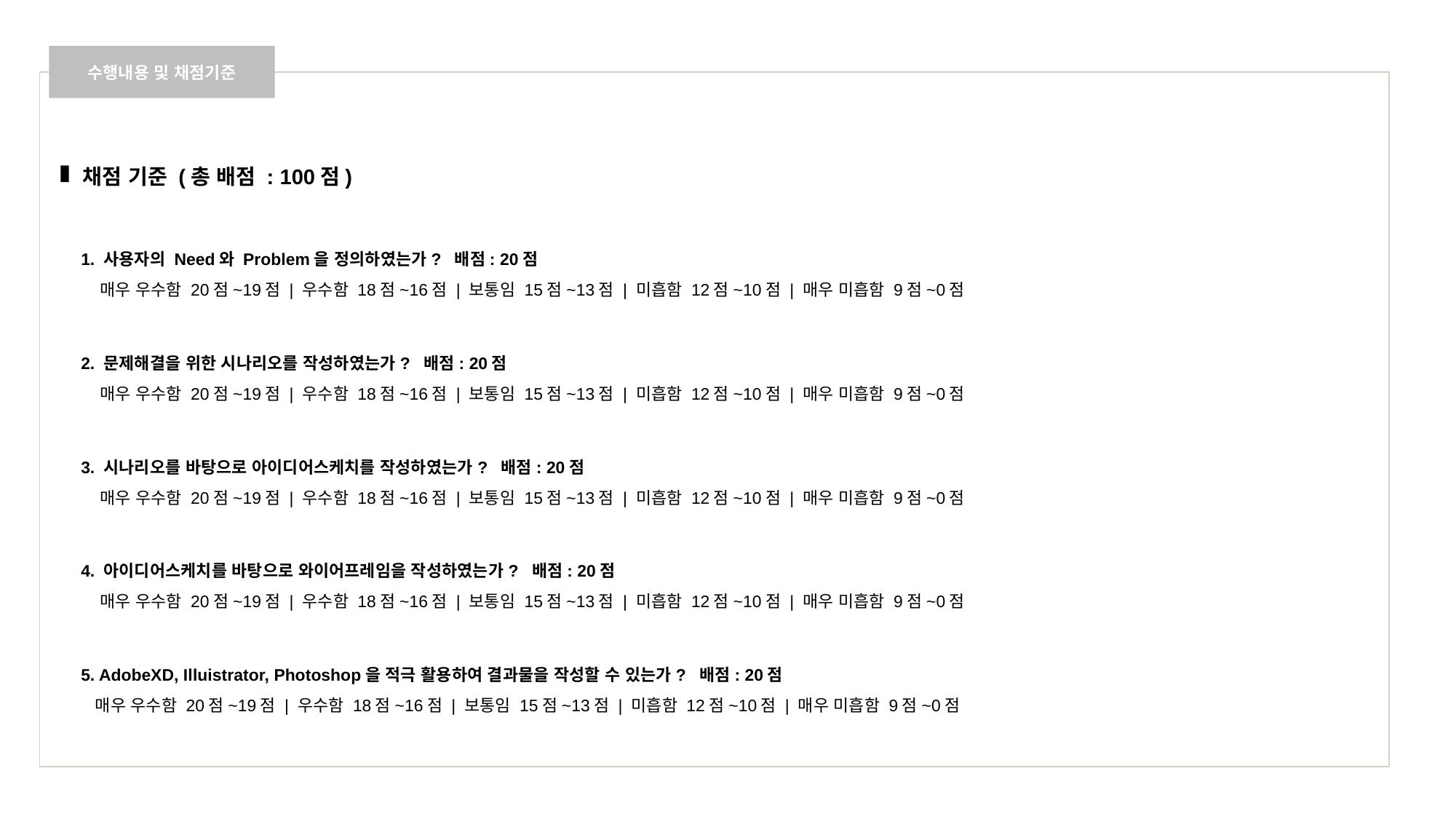

수행내용 및 채점기준

채점 기준 (총 배점 : 100점)

1. 사용자의 Need와 Problem을 정의하였는가?  배점: 20점

    매우 우수함 20점~19점 | 우수함 18점~16점 | 보통임 15점~13점 | 미흡함 12점~10점 | 매우 미흡함 9점~0점
2. 문제해결을 위한 시나리오를 작성하였는가?  배점: 20점

    매우 우수함 20점~19점 | 우수함 18점~16점 | 보통임 15점~13점 | 미흡함 12점~10점 | 매우 미흡함 9점~0점
3. 시나리오를 바탕으로 아이디어스케치를 작성하였는가?  배점: 20점

    매우 우수함 20점~19점 | 우수함 18점~16점 | 보통임 15점~13점 | 미흡함 12점~10점 | 매우 미흡함 9점~0점
4. 아이디어스케치를 바탕으로 와이어프레임을 작성하였는가?  배점: 20점

    매우 우수함 20점~19점 | 우수함 18점~16점 | 보통임 15점~13점 | 미흡함 12점~10점 | 매우 미흡함 9점~0점
5. AdobeXD, Illuistrator, Photoshop을 적극 활용하여 결과물을 작성할 수 있는가?  배점: 20점

   매우 우수함 20점~19점 | 우수함 18점~16점 | 보통임 15점~13점 | 미흡함 12점~10점 | 매우 미흡함 9점~0점